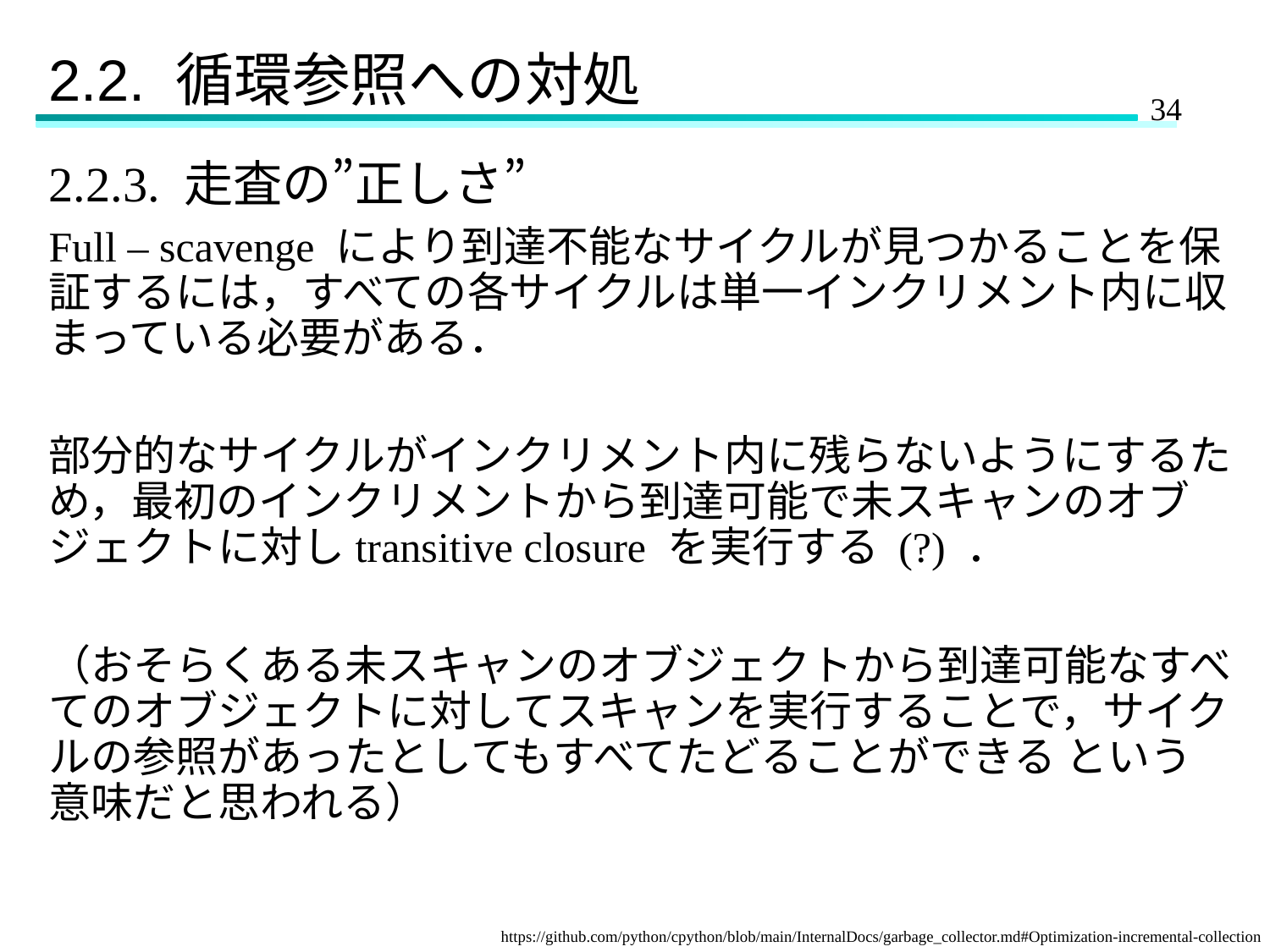

# 2.2. 循環参照への対処
2.2.3. 走査の”正しさ”
Full – scavenge により到達不能なサイクルが見つかることを保証するには，すべての各サイクルは単一インクリメント内に収まっている必要がある．

部分的なサイクルがインクリメント内に残らないようにするため，最初のインクリメントから到達可能で未スキャンのオブジェクトに対しtransitive closure を実行する (?) ．

（おそらくある未スキャンのオブジェクトから到達可能なすべてのオブジェクトに対してスキャンを実行することで，サイクルの参照があったとしてもすべてたどることができる という意味だと思われる）

https://github.com/python/cpython/blob/main/InternalDocs/garbage_collector.md#Optimization-incremental-collection